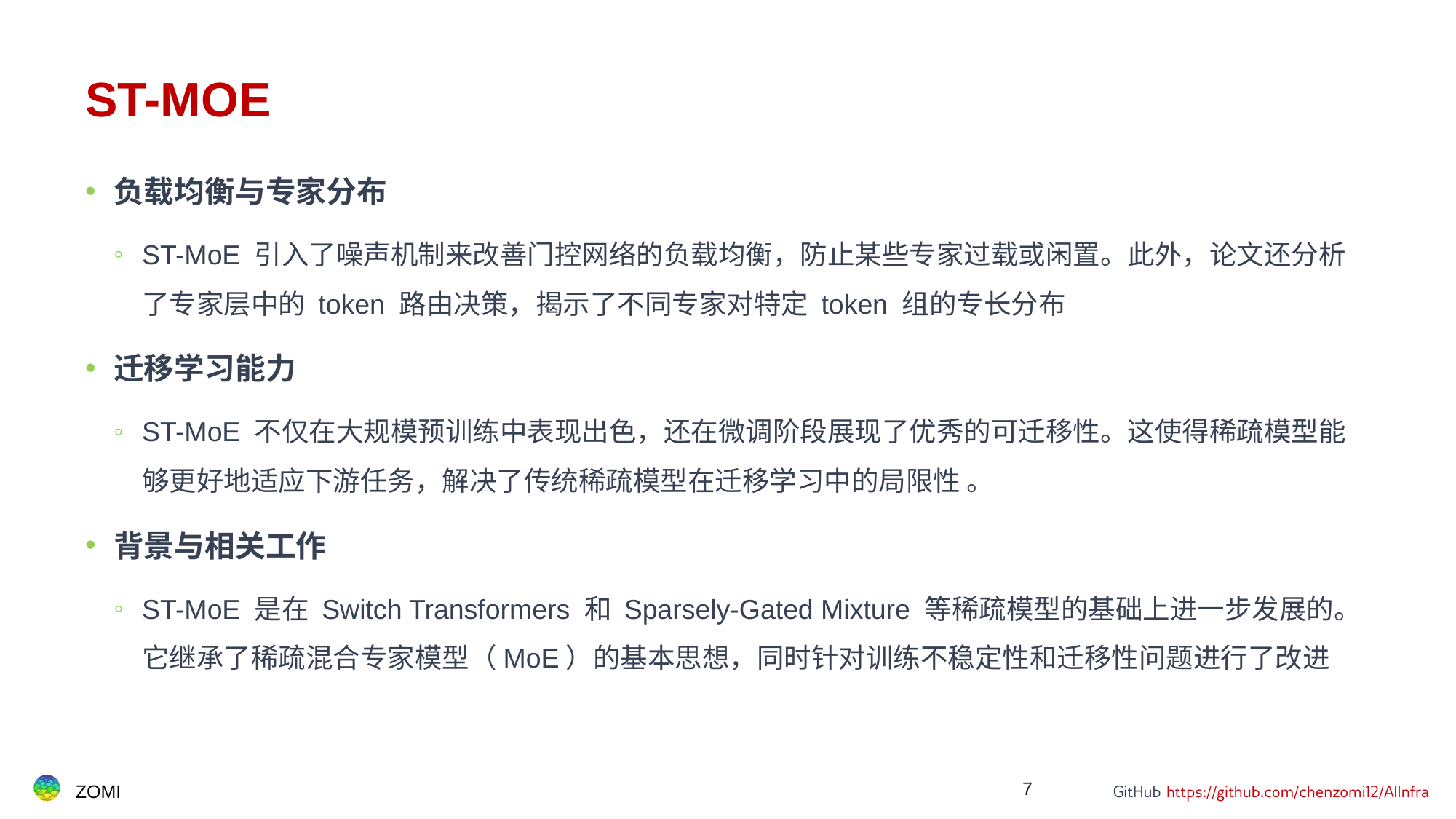

# ST-MOE
负载均衡与专家分布
ST-MoE 引入了噪声机制来改善门控网络的负载均衡，防止某些专家过载或闲置。此外，论文还分析了专家层中的 token 路由决策，揭示了不同专家对特定 token 组的专长分布
迁移学习能力
ST-MoE 不仅在大规模预训练中表现出色，还在微调阶段展现了优秀的可迁移性。这使得稀疏模型能够更好地适应下游任务，解决了传统稀疏模型在迁移学习中的局限性 。
背景与相关工作
ST-MoE 是在 Switch Transformers 和 Sparsely-Gated Mixture 等稀疏模型的基础上进一步发展的。它继承了稀疏混合专家模型（MoE）的基本思想，同时针对训练不稳定性和迁移性问题进行了改进